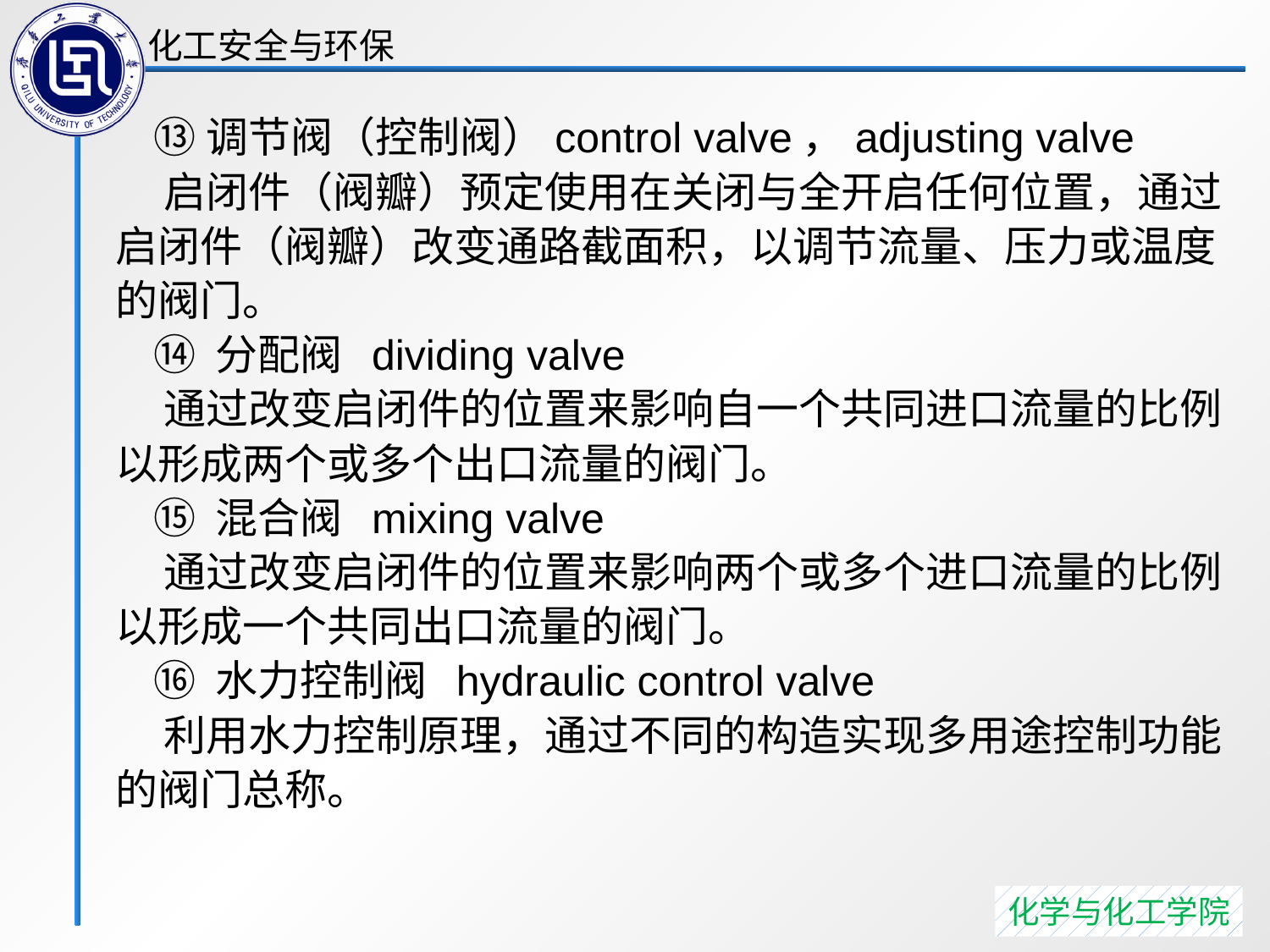

⑬调节阀（控制阀）control valve，adjusting valve
    启闭件（阀瓣）预定使用在关闭与全开启任何位置，通过启闭件（阀瓣）改变通路截面积，以调节流量、压力或温度的阀门。
    ⑭ 分配阀  dividing valve
    通过改变启闭件的位置来影响自一个共同进口流量的比例以形成两个或多个出口流量的阀门。
    ⑮ 混合阀  mixing valve
    通过改变启闭件的位置来影响两个或多个进口流量的比例以形成一个共同出口流量的阀门。
    ⑯ 水力控制阀  hydraulic control valve
    利用水力控制原理，通过不同的构造实现多用途控制功能的阀门总称。